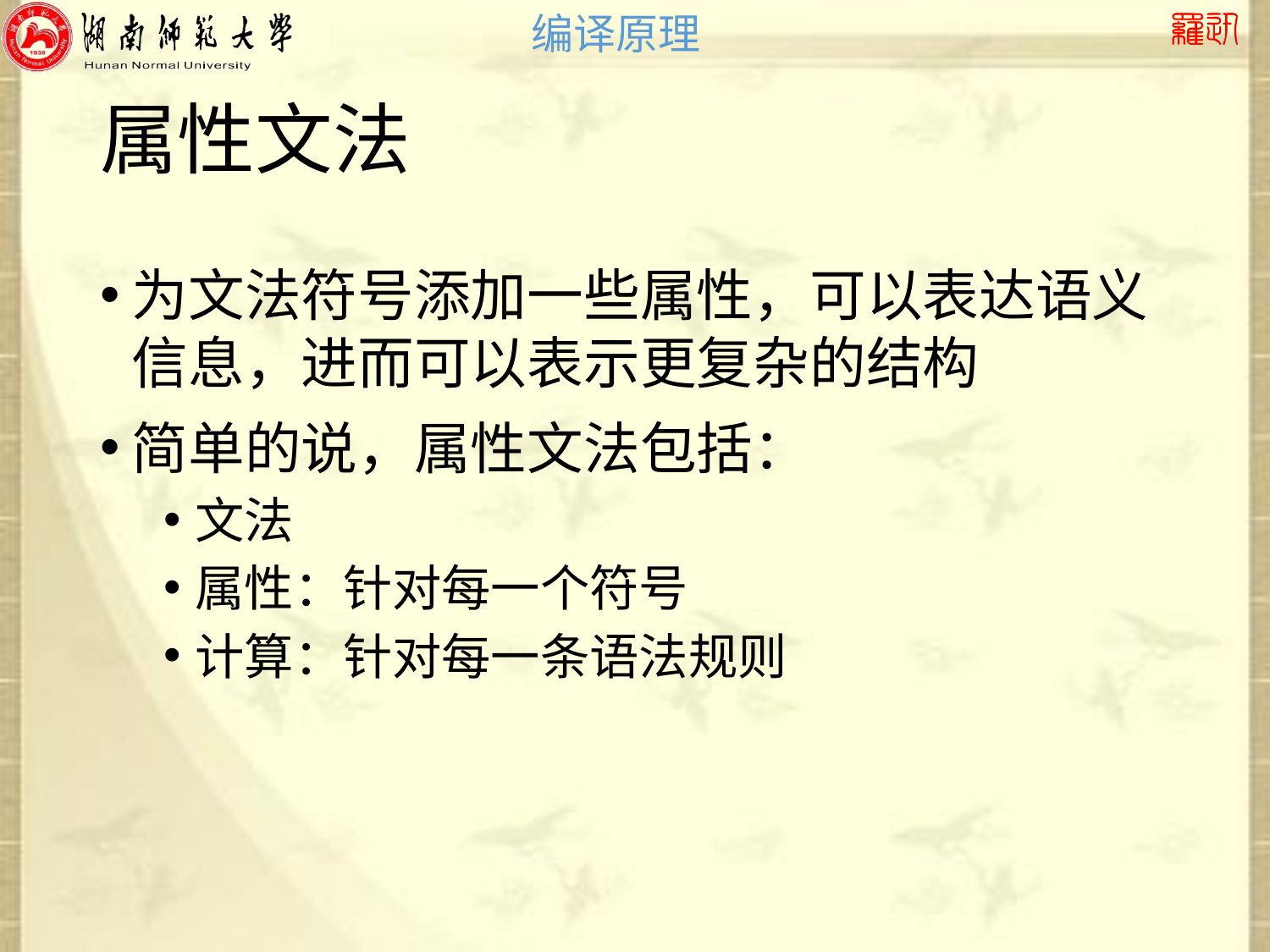

# 属性文法
为文法符号添加一些属性，可以表达语义信息，进而可以表示更复杂的结构
简单的说，属性文法包括：
文法
属性：针对每一个符号
计算：针对每一条语法规则